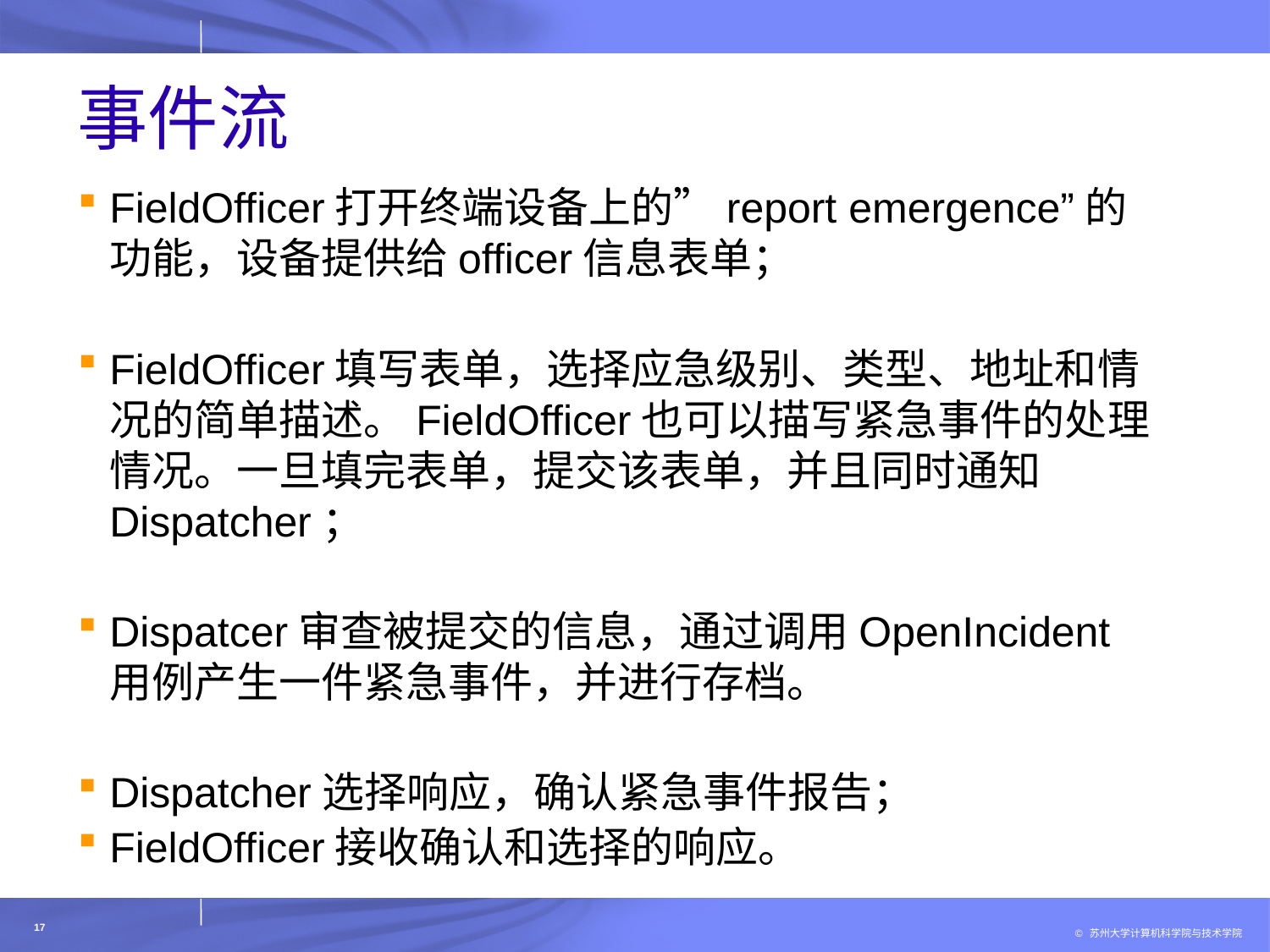

# 事件流
FieldOfficer打开终端设备上的”report emergence”的功能，设备提供给officer信息表单；

FieldOfficer填写表单，选择应急级别、类型、地址和情况的简单描述。FieldOfficer也可以描写紧急事件的处理情况。一旦填完表单，提交该表单，并且同时通知Dispatcher；

Dispatcer审查被提交的信息，通过调用OpenIncident用例产生一件紧急事件，并进行存档。

Dispatcher选择响应，确认紧急事件报告；
FieldOfficer接收确认和选择的响应。
17